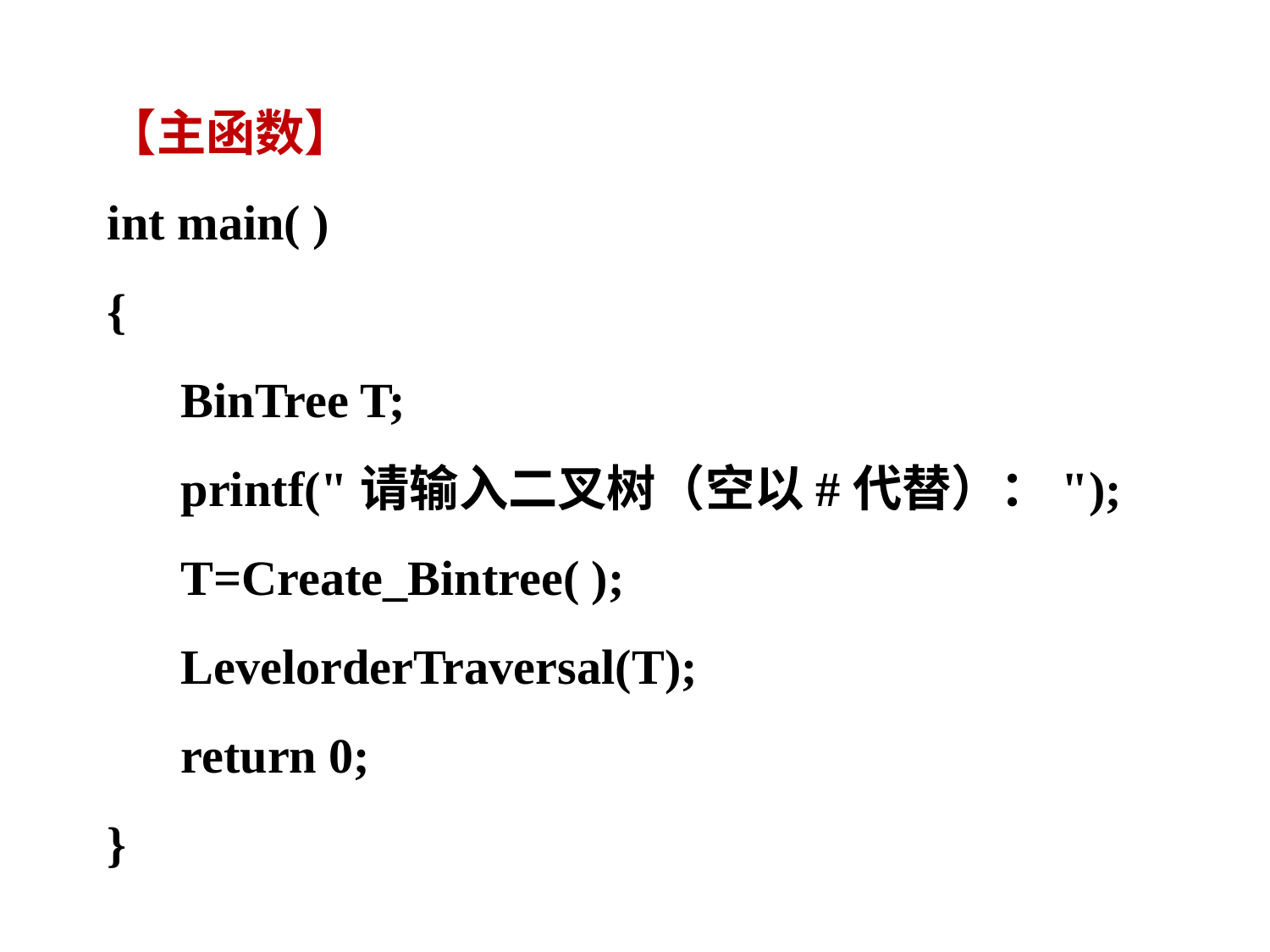

【主函数】
int main( )
{
      BinTree T;
      printf("请输入二叉树（空以#代替）：");
      T=Create_Bintree( );
      LevelorderTraversal(T);
      return 0;
}